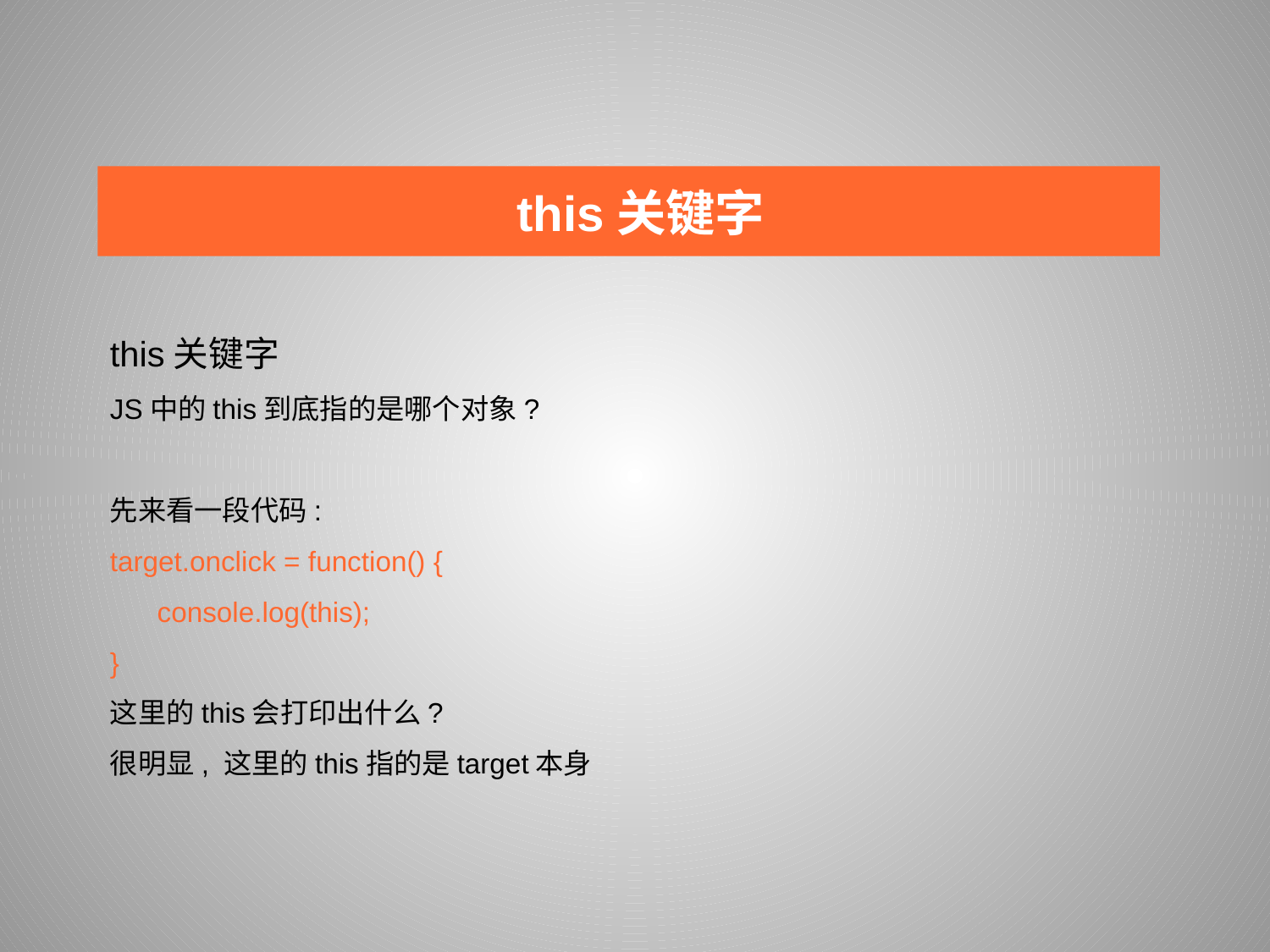

this关键字
this关键字
JS中的this到底指的是哪个对象?

先来看一段代码:
target.onclick = function() {
      console.log(this);
}
这里的this会打印出什么?
很明显, 这里的this指的是target本身